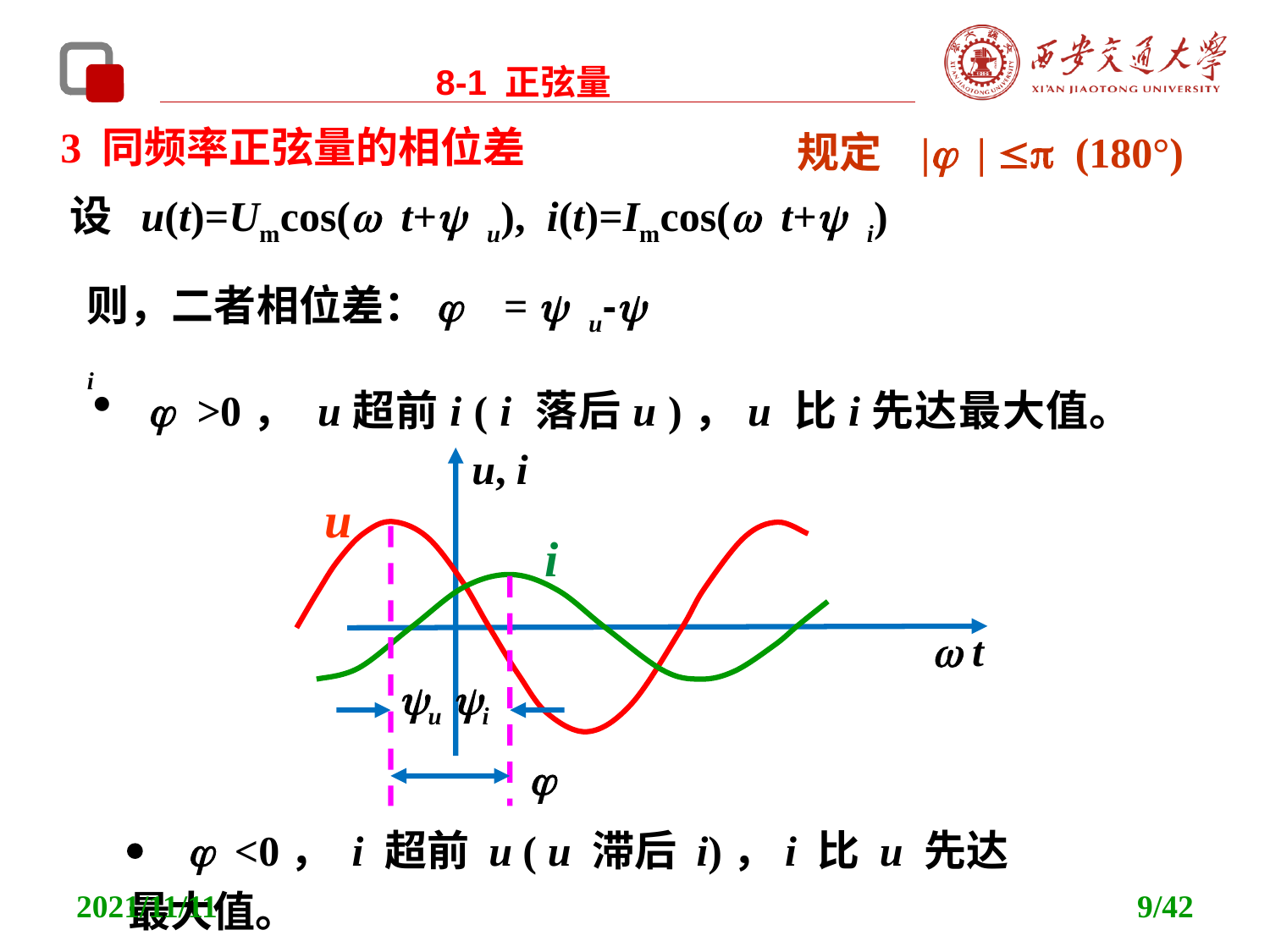

8-1 正弦量
3 同频率正弦量的相位差
规定   |ϕ | ≤π  (180°)
设  u(t)=Umcos(ω t+ψ u),  i(t)=Imcos(ω t+ψ i)
则，二者相位差：ϕ  = ψ u-ψ i
ϕ >0， u超前i ( i 落后u )，u 比i先达最大值。
u, i

u

 i

O
ω t

ψu
ψi

ϕ

•  ϕ <0， i 超前 u ( u 滞后 i)，i 比 u 先达最大值。
2021/11/11
9/42